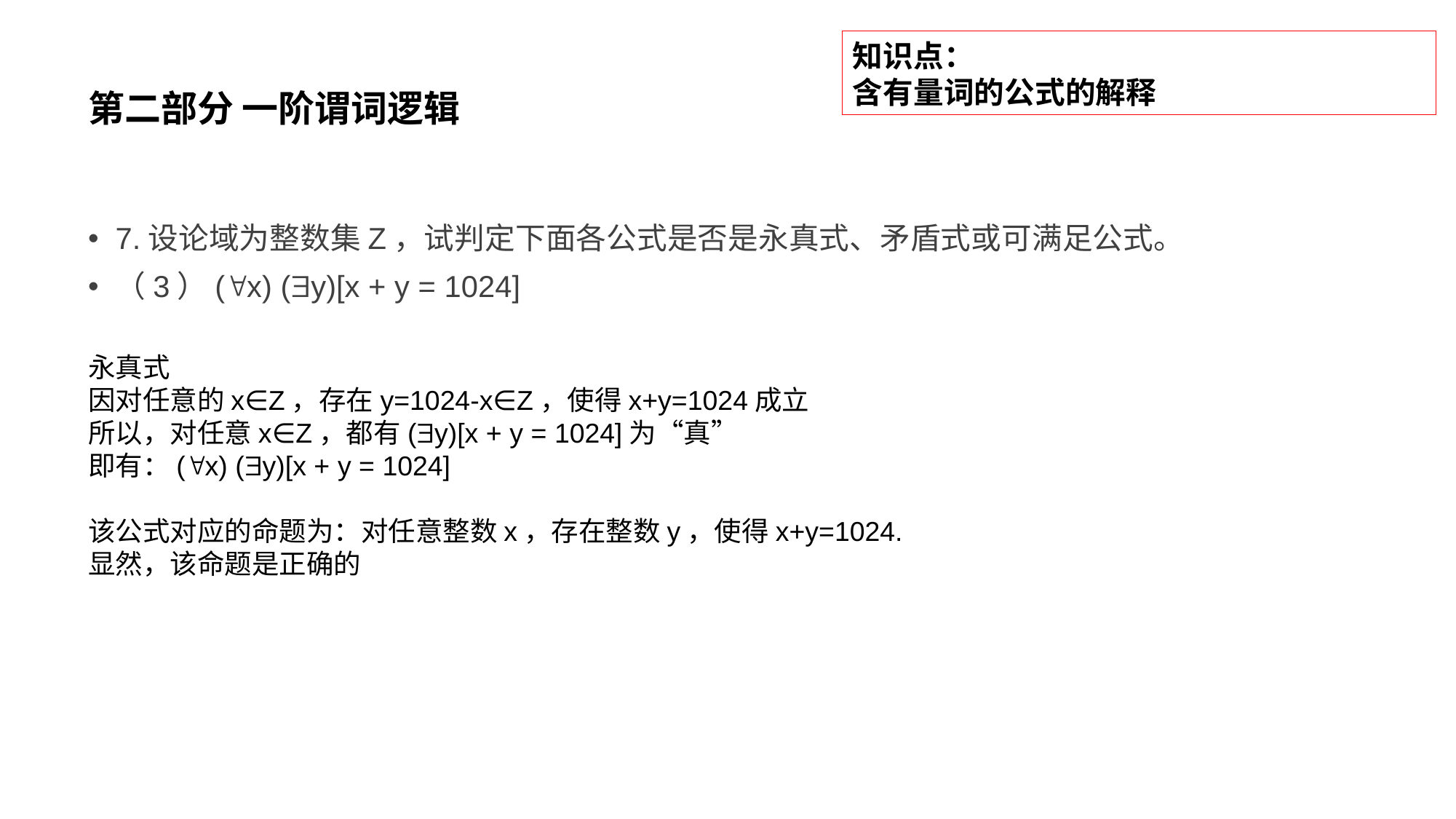

# 第二部分 一阶谓词逻辑
知识点：
含有量词的公式的解释
7.设论域为整数集Z，试判定下面各公式是否是永真式、矛盾式或可满足公式。
（3）(∀x) (∃y)[x + y = 1024]
永真式
因对任意的x∈Z，存在y=1024-x∈Z，使得x+y=1024成立
所以，对任意x∈Z，都有(∃y)[x + y = 1024]为“真”
即有：(∀x) (∃y)[x + y = 1024]

该公式对应的命题为：对任意整数x，存在整数y，使得x+y=1024.
显然，该命题是正确的